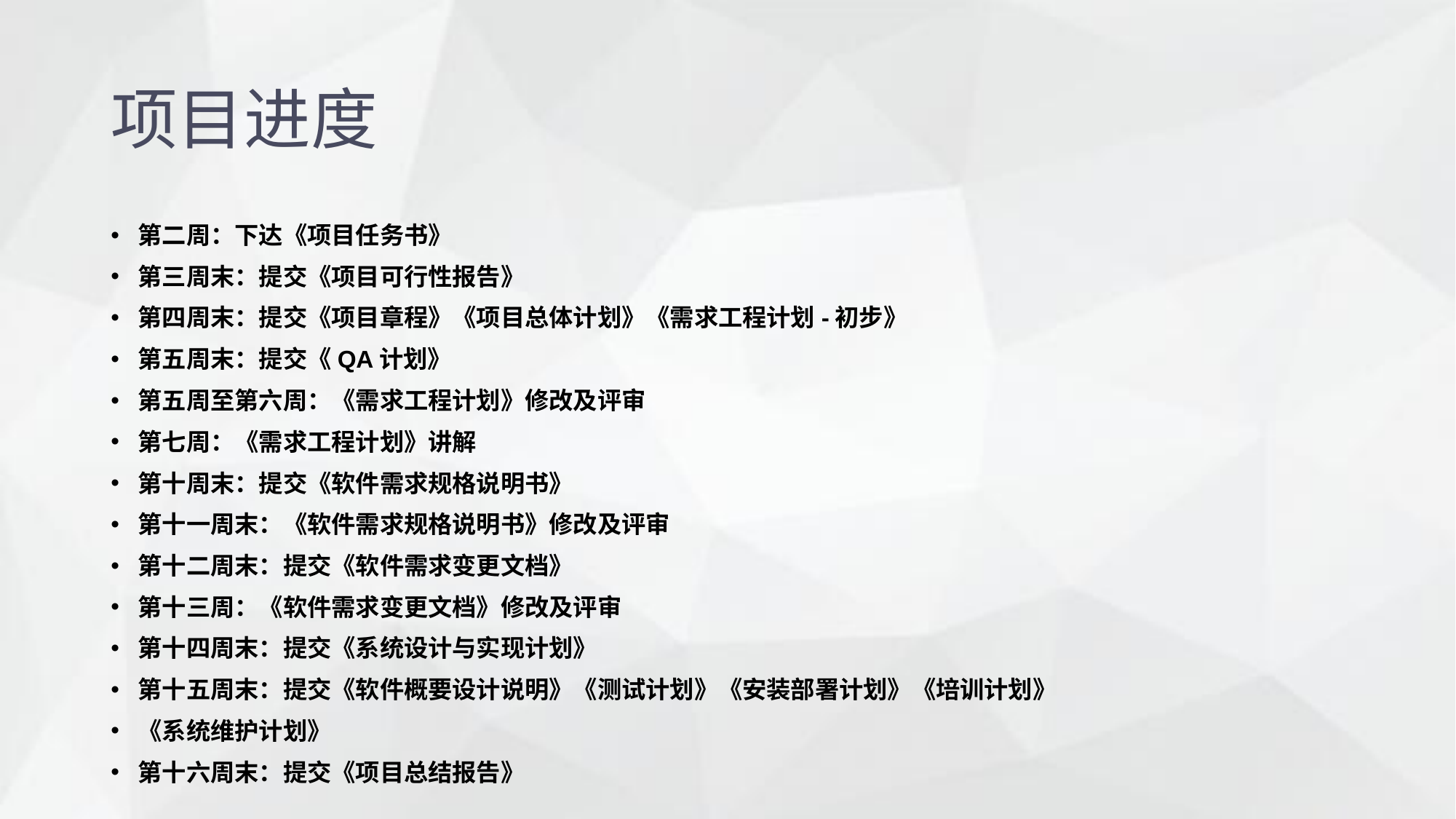

项目进度
第二周：下达《项目任务书》
第三周末：提交《项目可行性报告》
第四周末：提交《项目章程》《项目总体计划》《需求工程计划-初步》
第五周末：提交《QA计划》
第五周至第六周：《需求工程计划》修改及评审
第七周：《需求工程计划》讲解
第十周末：提交《软件需求规格说明书》
第十一周末：《软件需求规格说明书》修改及评审
第十二周末：提交《软件需求变更文档》
第十三周：《软件需求变更文档》修改及评审
第十四周末：提交《系统设计与实现计划》
第十五周末：提交《软件概要设计说明》《测试计划》《安装部署计划》《培训计划》
《系统维护计划》
第十六周末：提交《项目总结报告》